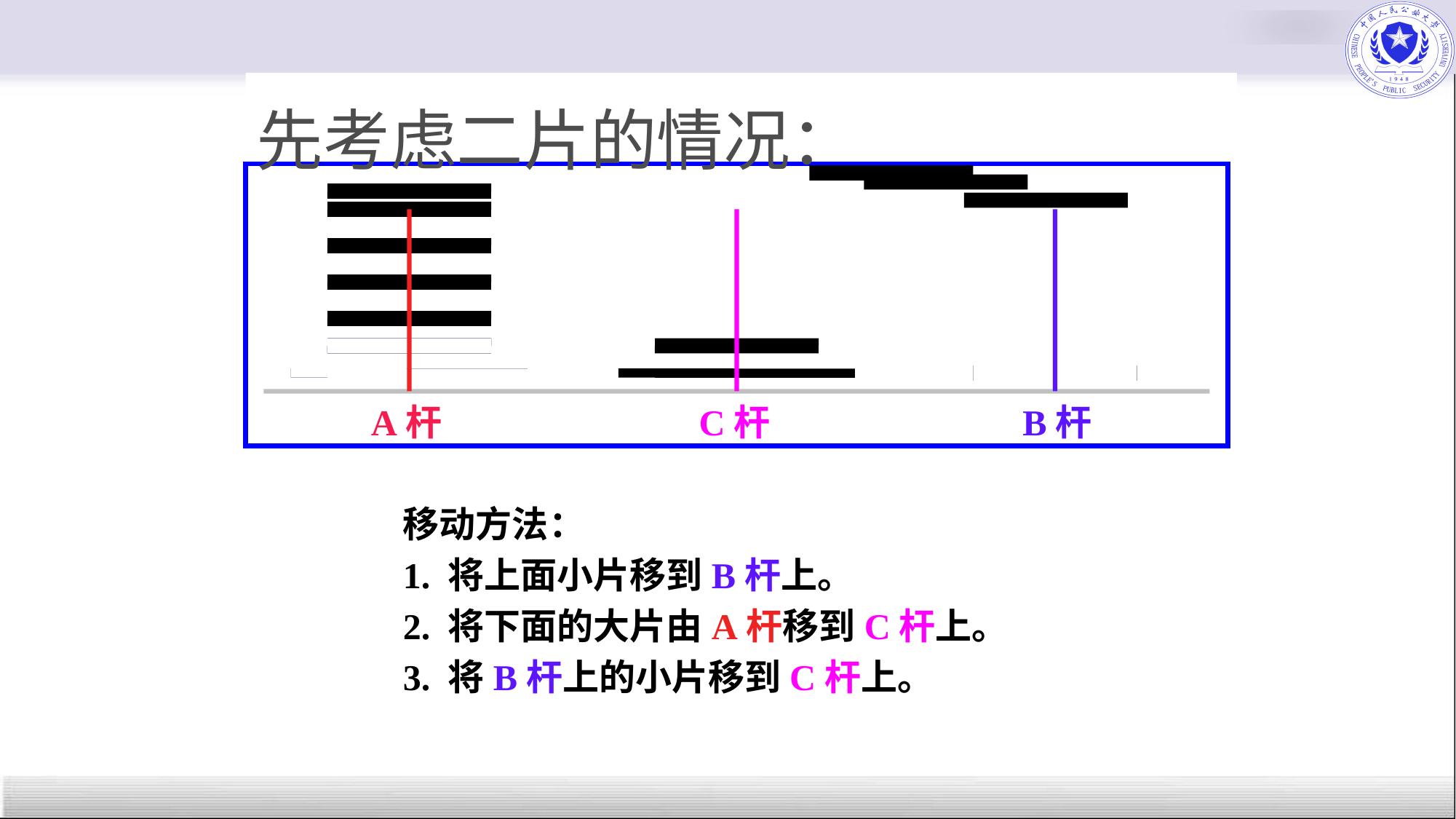

先考虑二片的情况：

A杆
C杆
B杆
移动方法：
1. 将上面小片移到B杆上。
2. 将下面的大片由A杆移到C杆上。
3. 将B杆上的小片移到C杆上。